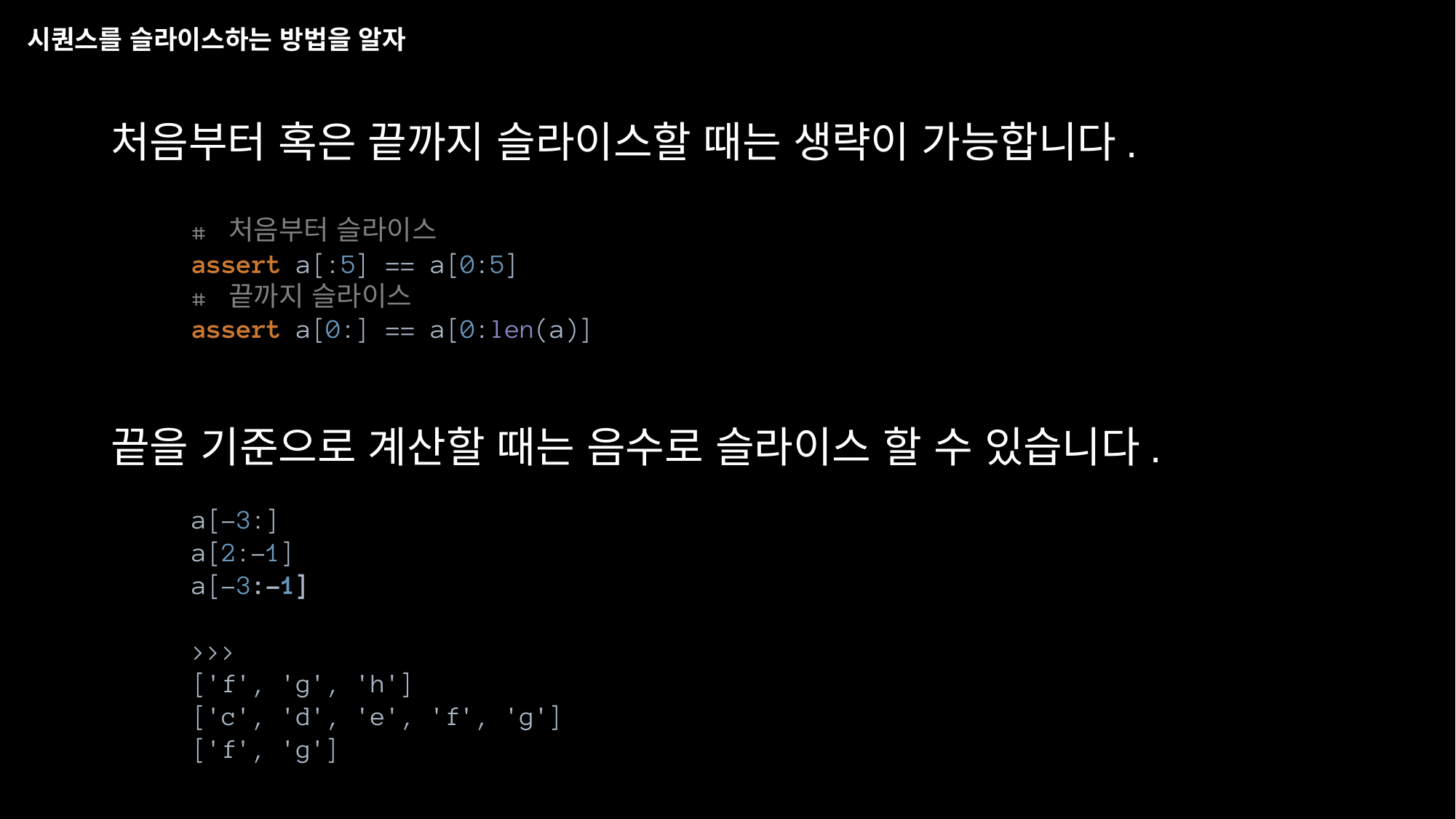

# 시퀀스를 슬라이스하는 방법을 알자
처음부터 혹은 끝까지 슬라이스할 때는 생략이 가능합니다.

끝을 기준으로 계산할 때는 음수로 슬라이스 할 수 있습니다.

# 처음부터 슬라이스 assert a[:5] == a[0:5] # 끝까지 슬라이스 assert a[0:] == a[0:len(a)]
a[-3:]
a[2:-1]
a[-3:-1]

>>>
['f', 'g', 'h']
['c', 'd', 'e', 'f', 'g']
['f', 'g']